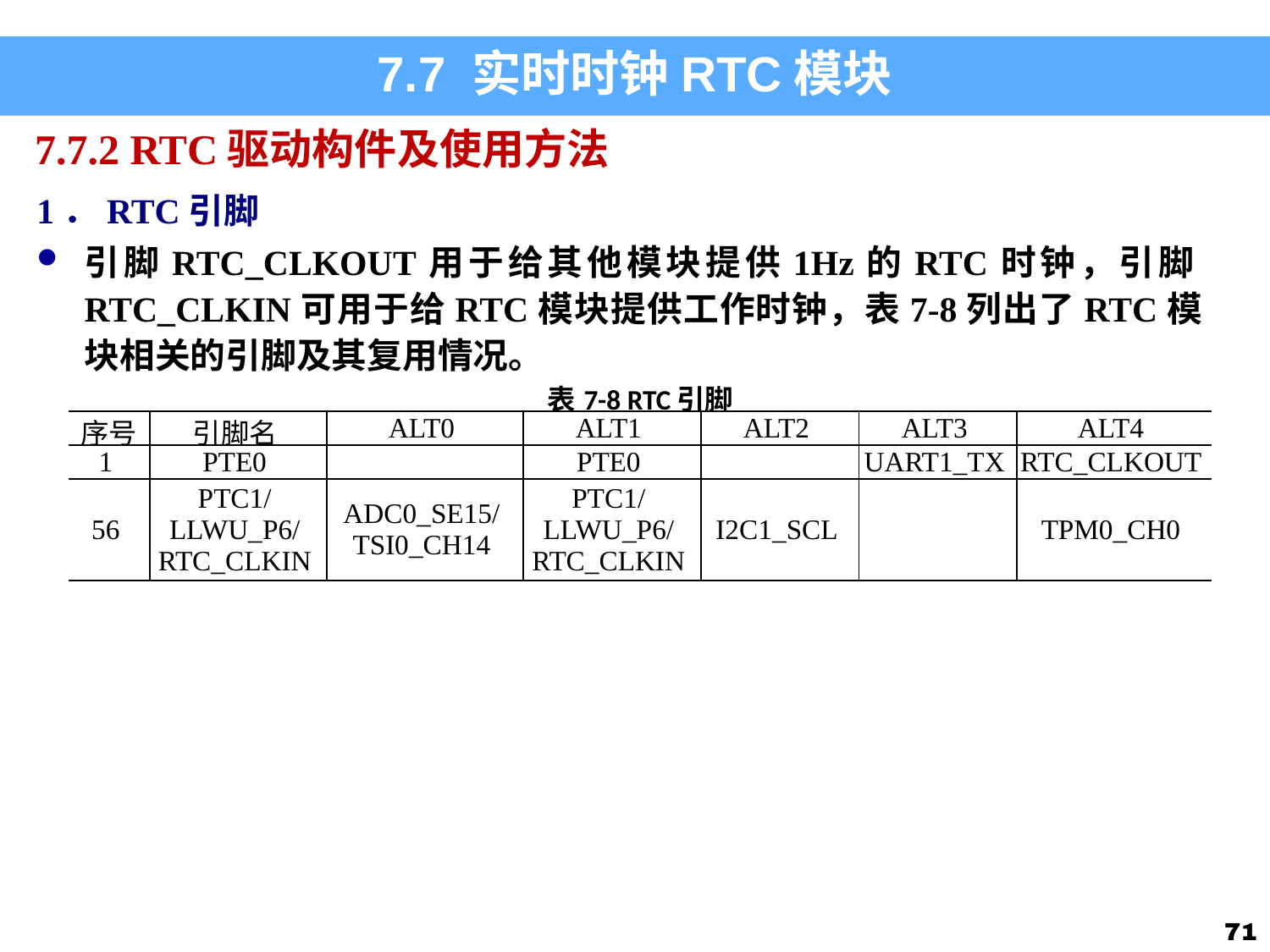

7.7 实时时钟RTC模块
7.7.2 RTC驱动构件及使用方法
1．RTC引脚
引脚RTC_CLKOUT用于给其他模块提供1Hz的RTC时钟，引脚RTC_CLKIN可用于给RTC模块提供工作时钟，表7-8列出了RTC模块相关的引脚及其复用情况。
| 表7-8 RTC引脚 |  |  |  |  |  |  |
| --- | --- | --- | --- | --- | --- | --- |
| 序号 | 引脚名 | ALT0 | ALT1 | ALT2 | ALT3 | ALT4 |
| 1 | PTE0 |  | PTE0 |  | UART1\_TX | RTC\_CLKOUT |
| 56 | PTC1/ LLWU\_P6/ RTC\_CLKIN | ADC0\_SE15/ TSI0\_CH14 | PTC1/ LLWU\_P6/ RTC\_CLKIN | I2C1\_SCL |  | TPM0\_CH0 |
71